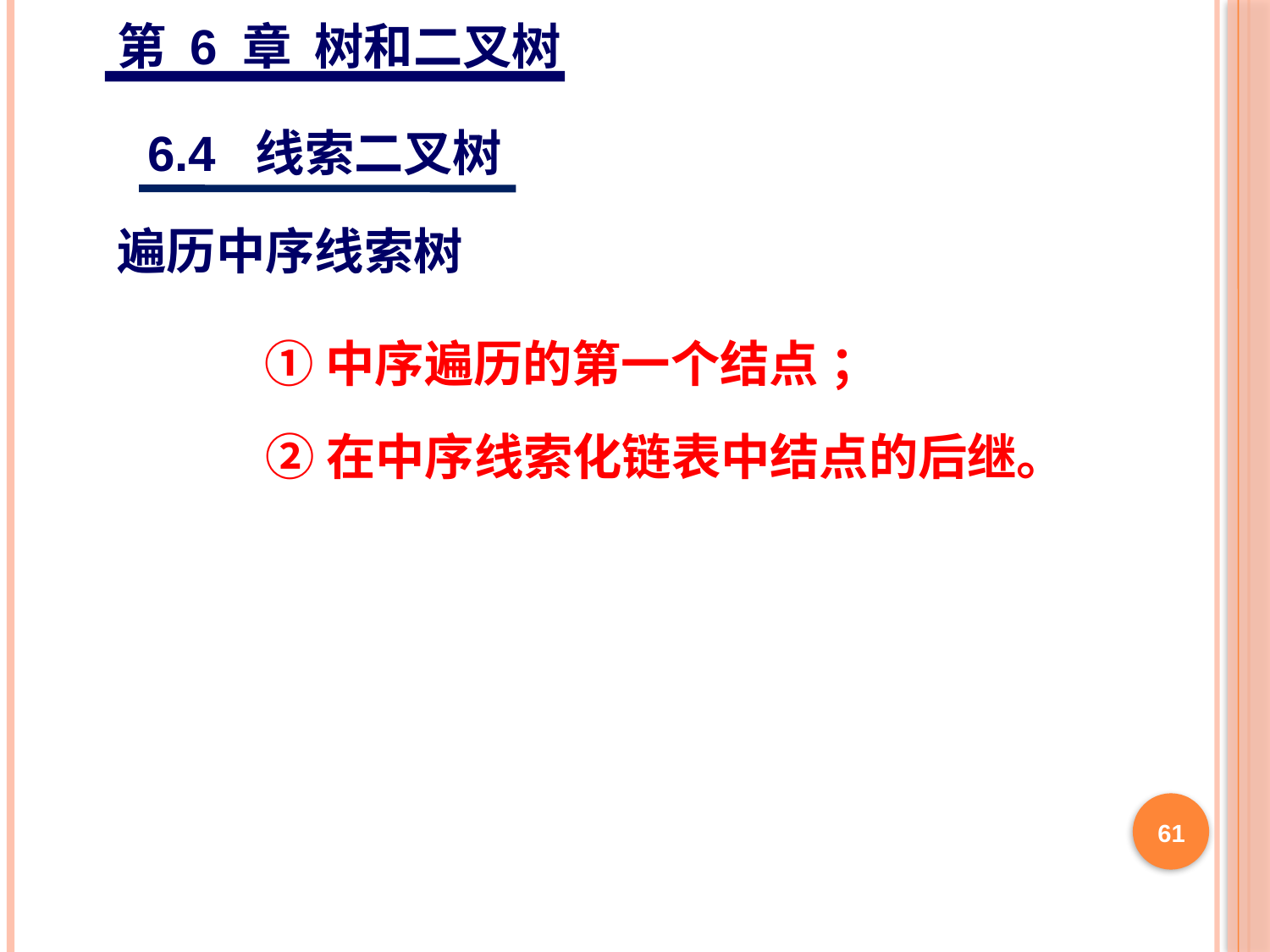

第 6 章  树和二叉树

6.4  线索二叉树
遍历中序线索树
①中序遍历的第一个结点 ；
②在中序线索化链表中结点的后继。
61